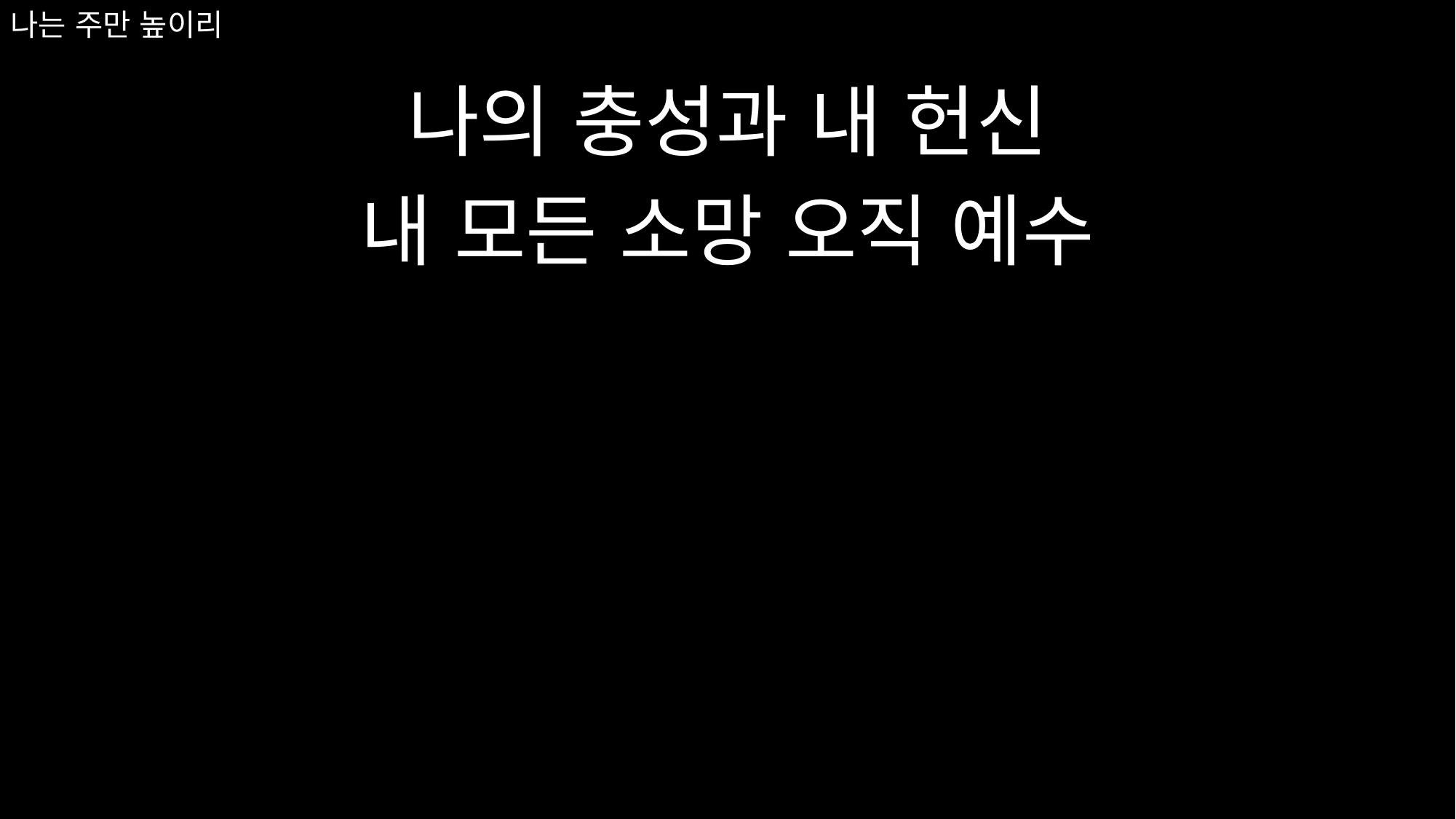

나의 충성과 내 헌신
내 모든 소망 오직 예수

# 나는 주만 높이리